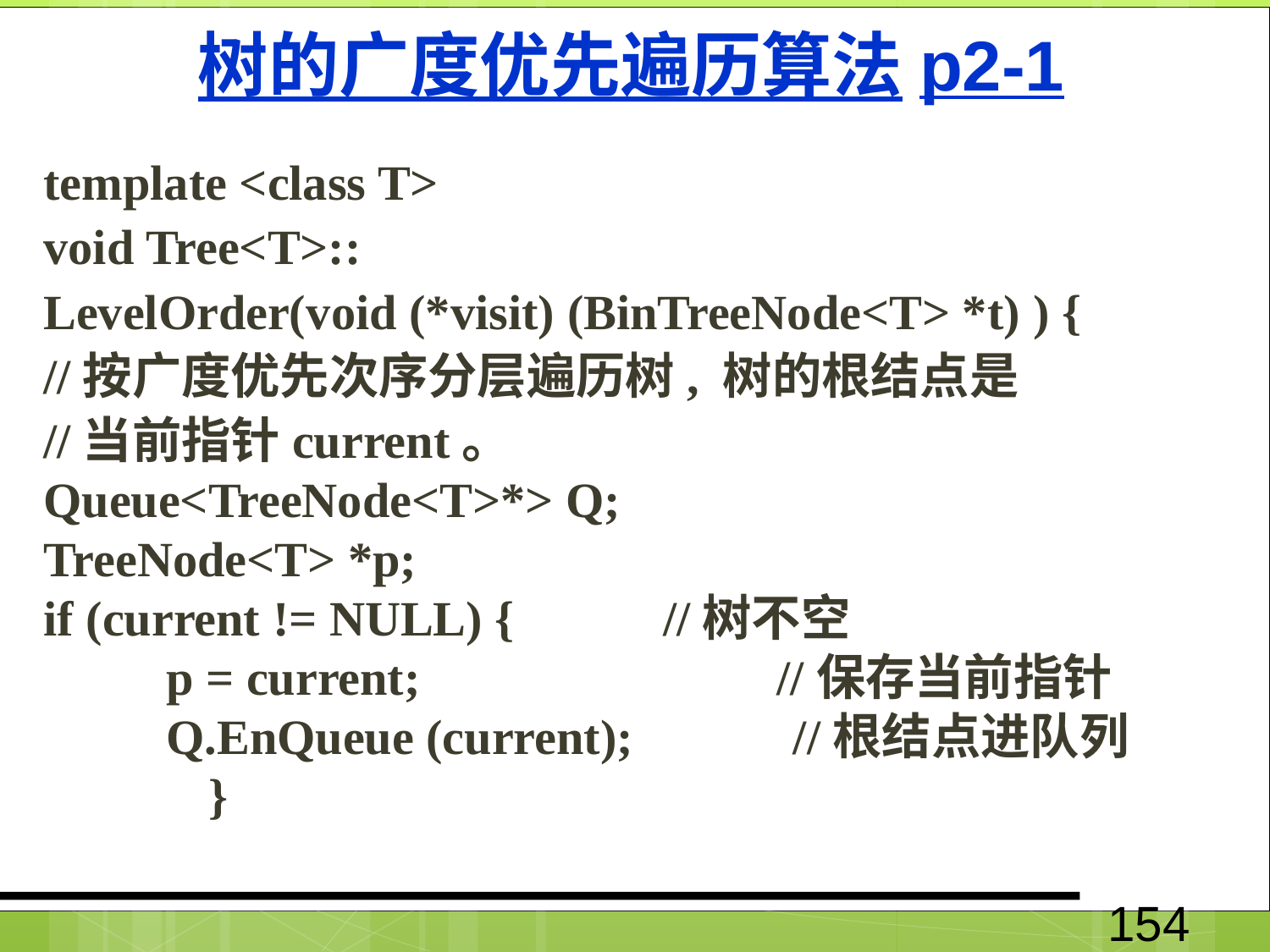

# 树的广度优先遍历算法p2-1
template <class T>
void Tree<T>::
LevelOrder(void (*visit) (BinTreeNode<T> *t) ) {
//按广度优先次序分层遍历树, 树的根结点是
//当前指针current。
Queue<TreeNode<T>*> Q;
TreeNode<T> *p;
if (current != NULL) { 	      //树不空
          p = current;                             //保存当前指针
          Q.EnQueue (current);             //根结点进队列
 		}
154